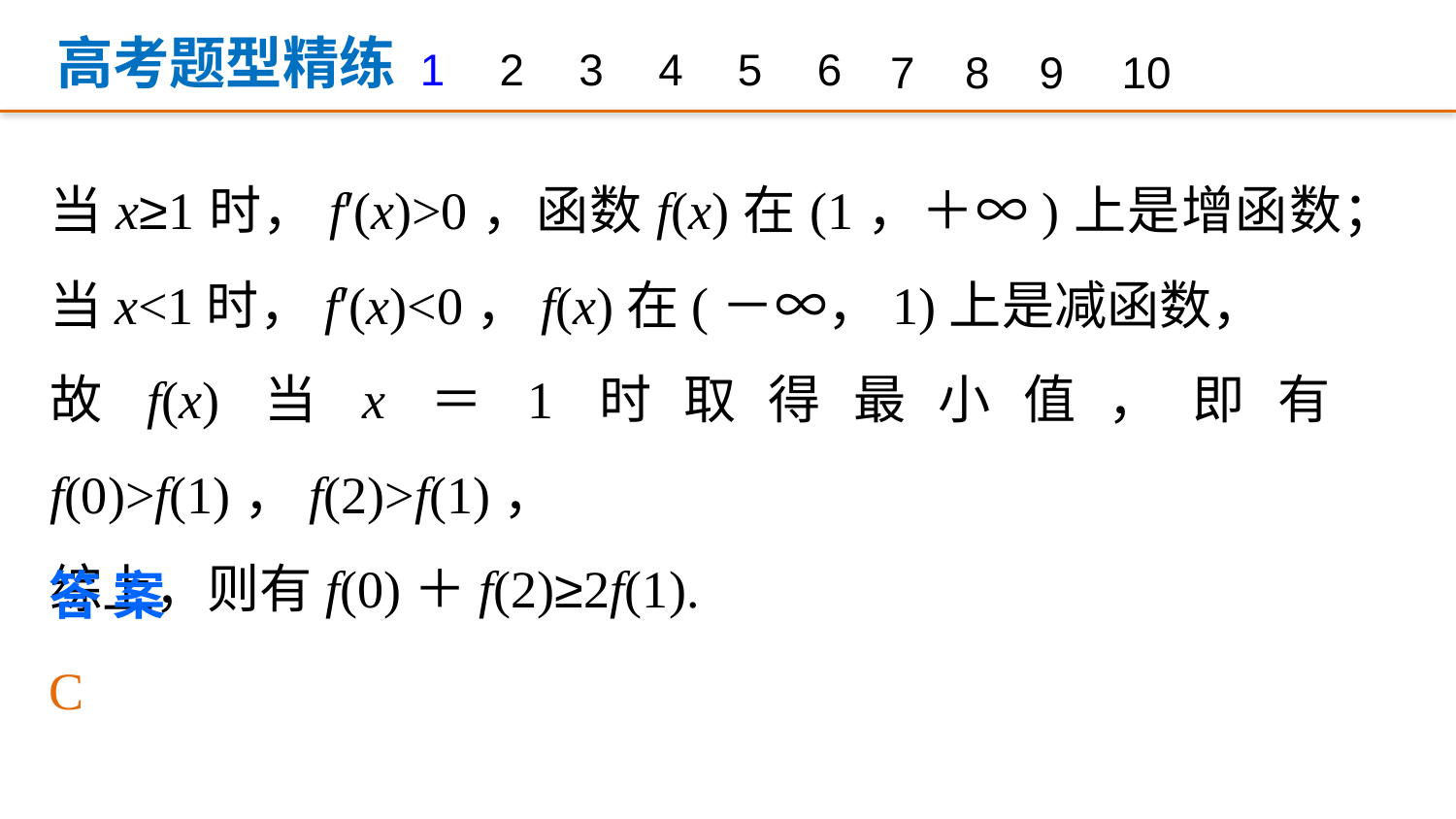

高考题型精练
1
2
3
4
5
6
7
8
9
10
当x≥1时，f′(x)>0，函数f(x)在(1，＋∞)上是增函数；
当x<1时，f′(x)<0，f(x)在(－∞，1)上是减函数，
故f(x)当x＝1时取得最小值，即有f(0)>f(1)，f(2)>f(1)，
综上，则有f(0)＋f(2)≥2f(1).
答案　C